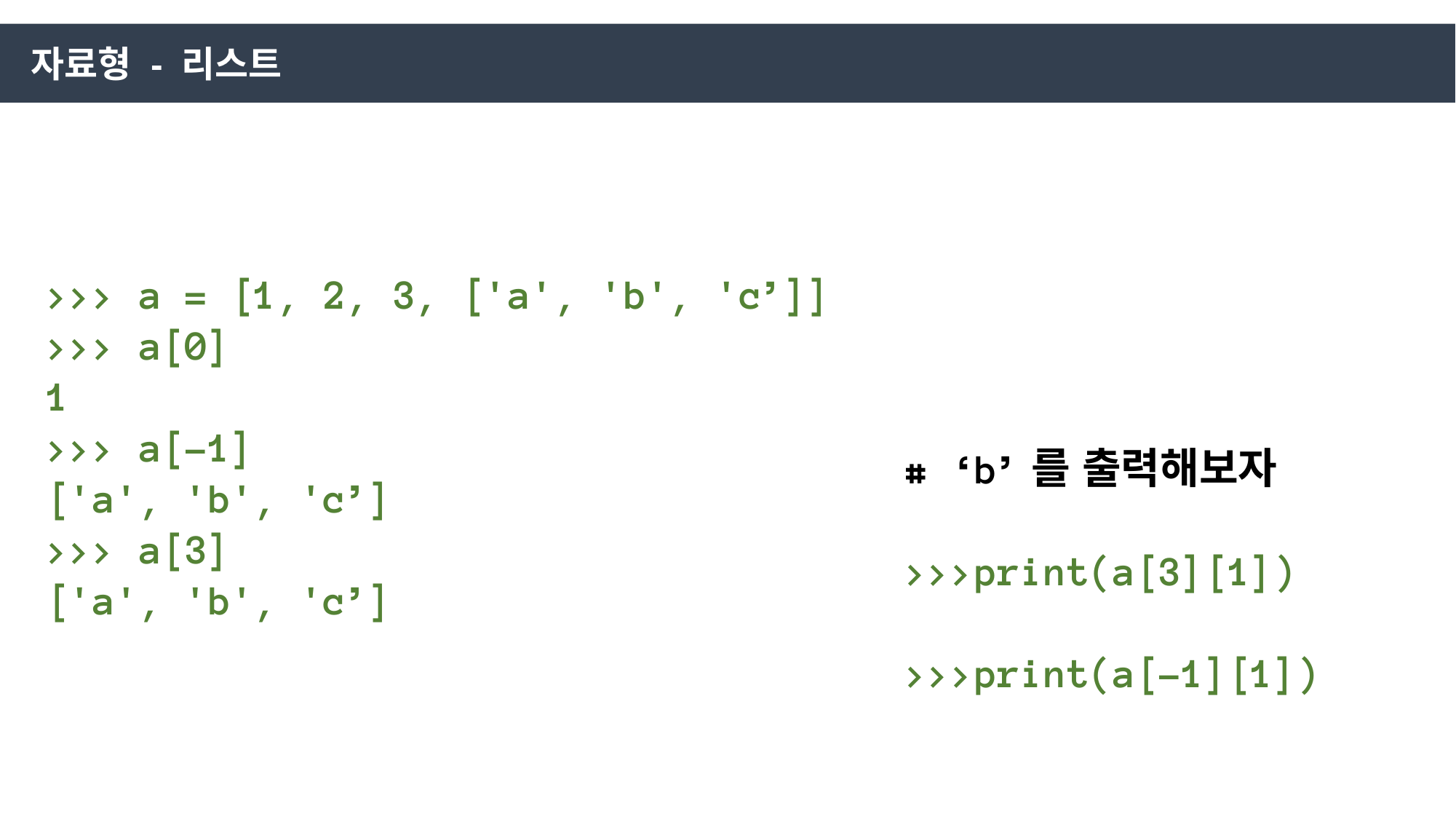

자료형 - 리스트

>>> a = [1, 2, 3, ['a', 'b', 'c’]]
>>> a[0]
1
>>> a[-1]
['a', 'b', 'c’]
>>> a[3]
['a', 'b', 'c’]

# ‘b’를 출력해보자

>>>print(a[3][1])

>>>print(a[-1][1])